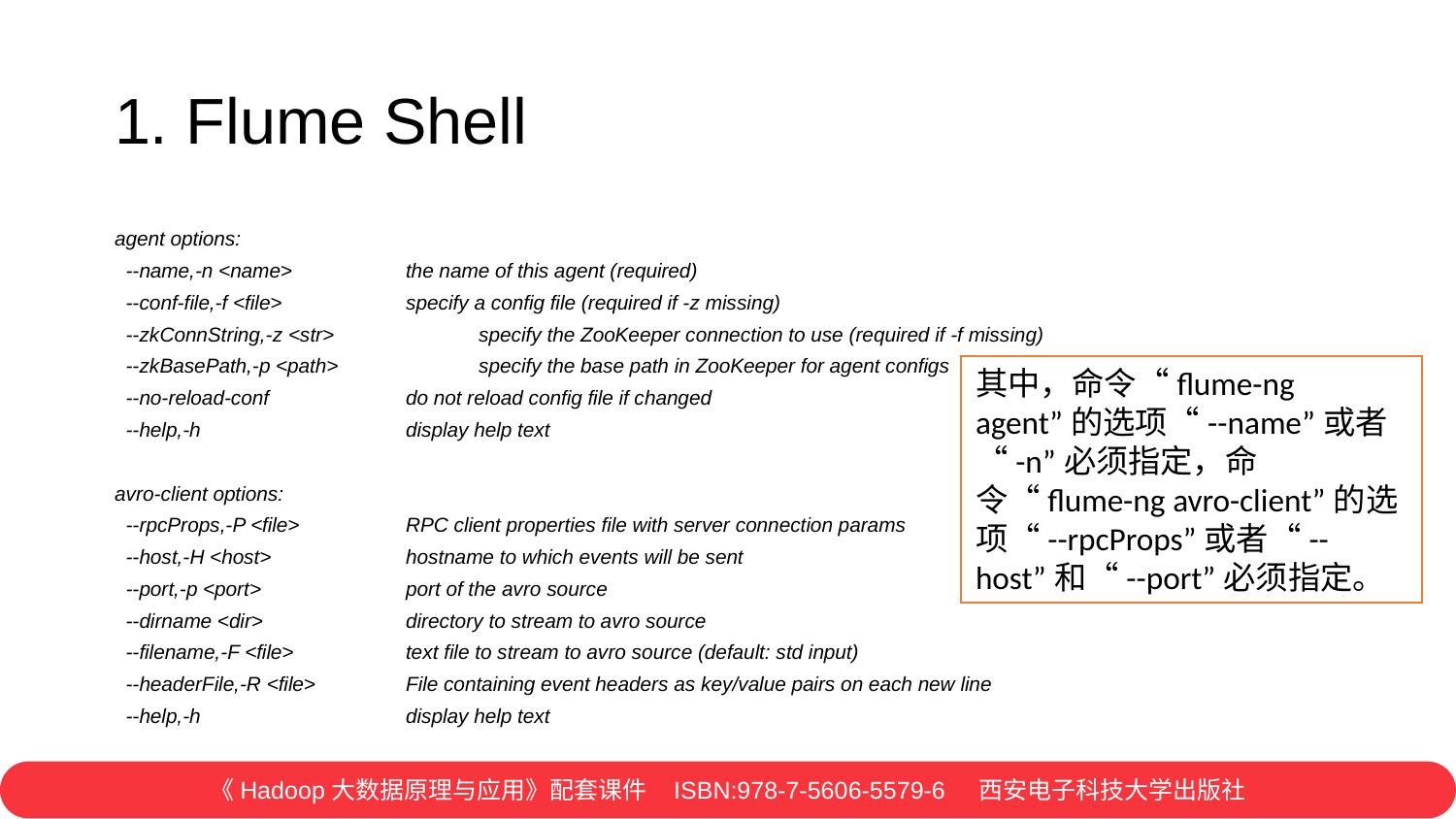

# 1. Flume Shell
agent options:
  --name,-n <name>		the name of this agent (required)
  --conf-file,-f <file>		specify a config file (required if -z missing)
  --zkConnString,-z <str>		specify the ZooKeeper connection to use (required if -f missing)
  --zkBasePath,-p <path>		specify the base path in ZooKeeper for agent configs
  --no-reload-conf		do not reload config file if changed
  --help,-h			display help text

avro-client options:
  --rpcProps,-P <file>		RPC client properties file with server connection params
  --host,-H <host>		hostname to which events will be sent
  --port,-p <port>		port of the avro source
  --dirname <dir>		directory to stream to avro source
  --filename,-F <file>		text file to stream to avro source (default: std input)
  --headerFile,-R <file>		File containing event headers as key/value pairs on each new line
  --help,-h			display help text
其中，命令“flume-ng agent”的选项“--name”或者“-n”必须指定，命令“flume-ng avro-client”的选项“--rpcProps”或者“--host”和“--port”必须指定。